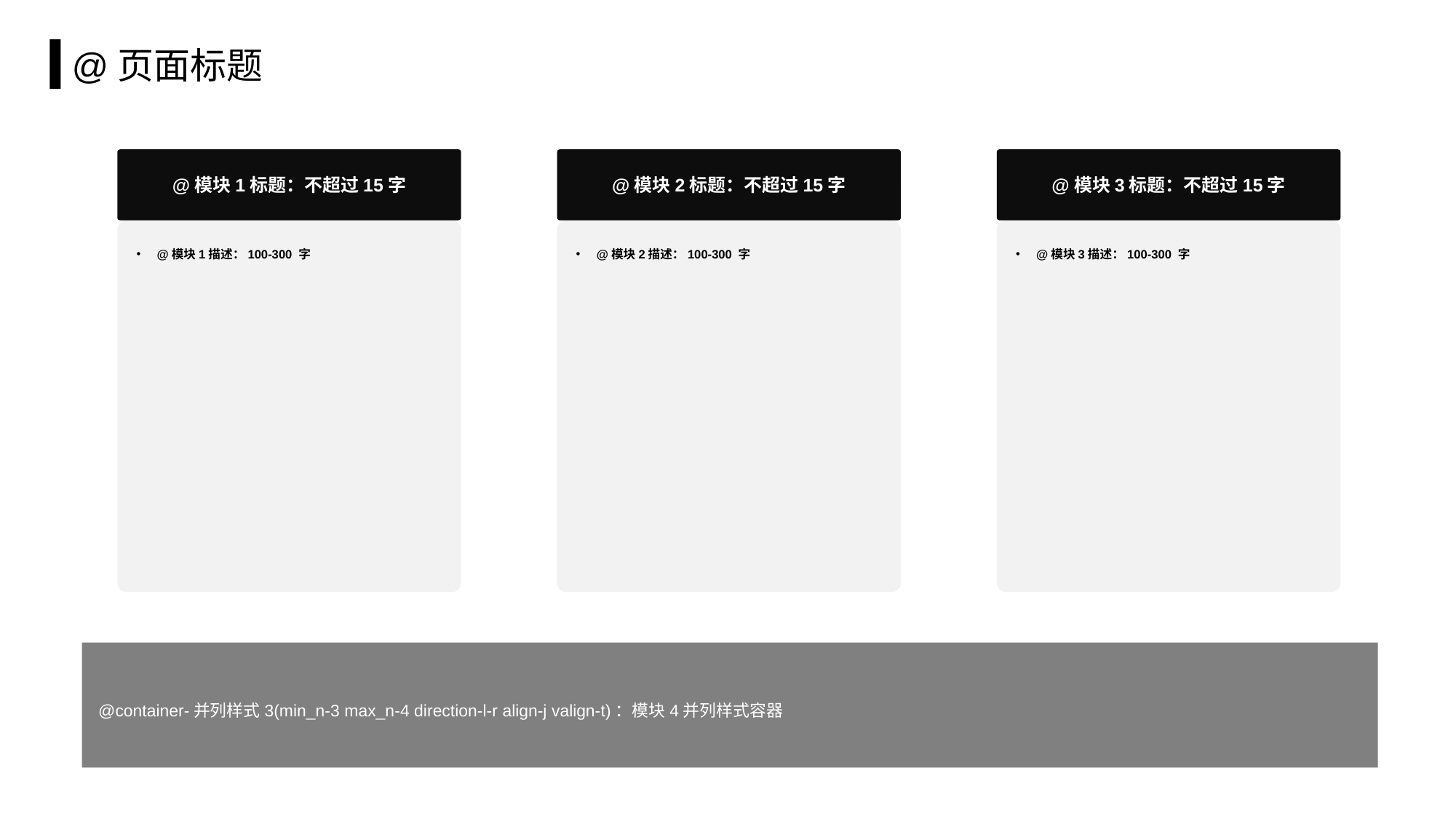

# @页面标题
@模块1标题：不超过15字
@模块2标题：不超过15字
@模块3标题：不超过15字
@模块1描述：100-300 字
@模块2描述：100-300 字
@模块3描述：100-300 字
@container-并列样式3(min_n-3 max_n-4 direction-l-r align-j valign-t)：模块4并列样式容器